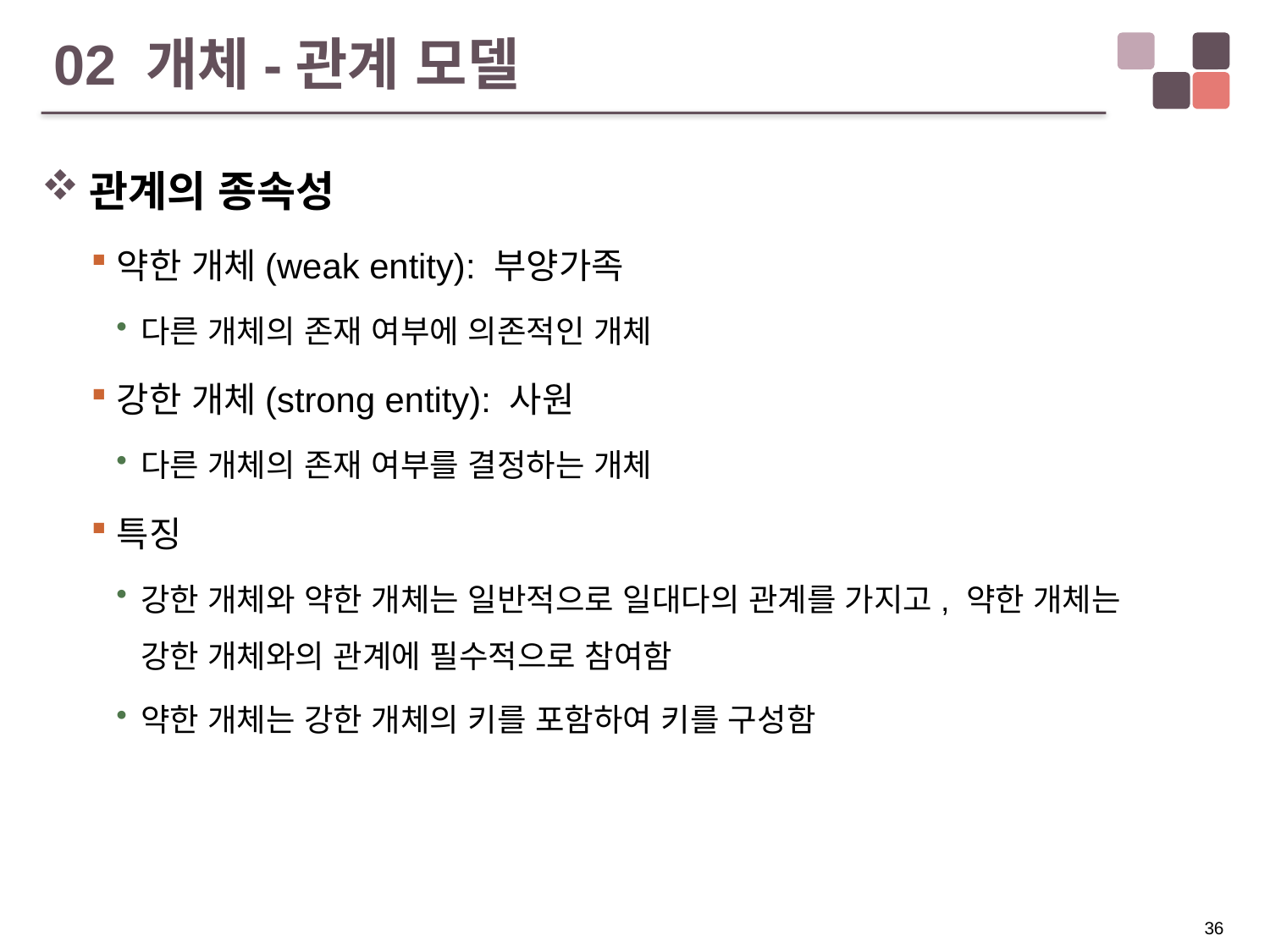

# 02 개체-관계 모델
관계의 종속성
약한 개체(weak entity): 부양가족
다른 개체의 존재 여부에 의존적인 개체
강한 개체(strong entity): 사원
다른 개체의 존재 여부를 결정하는 개체
특징
강한 개체와 약한 개체는 일반적으로 일대다의 관계를 가지고, 약한 개체는
강한 개체와의 관계에 필수적으로 참여함
약한 개체는 강한 개체의 키를 포함하여 키를 구성함